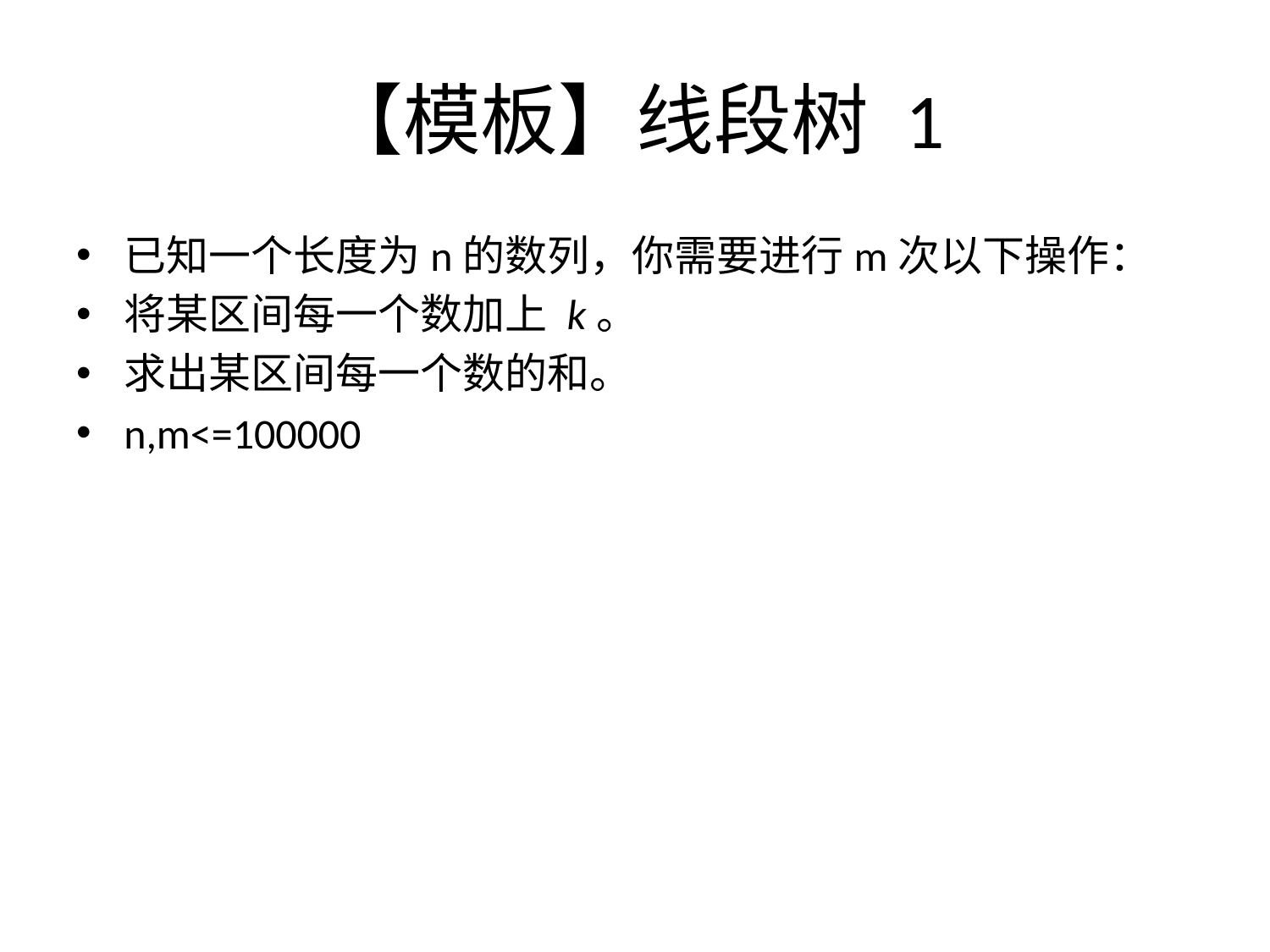

# 【模板】线段树 1
已知一个长度为n的数列，你需要进行m次以下操作：
将某区间每一个数加上 k。
求出某区间每一个数的和。
n,m<=100000